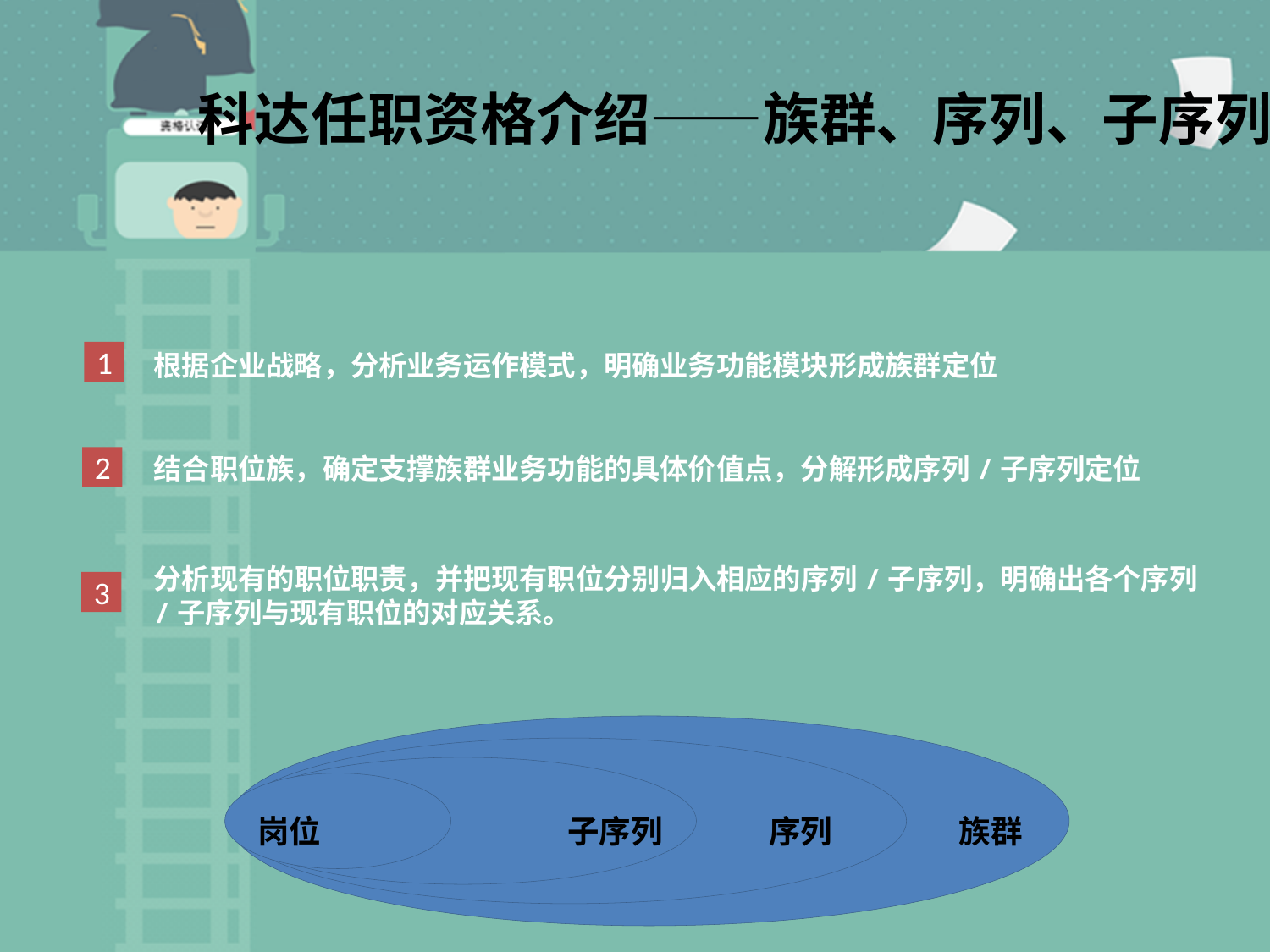

# 科达任职资格介绍——族群、序列、子序列
1
根据企业战略，分析业务运作模式，明确业务功能模块形成族群定位
结合职位族，确定支撑族群业务功能的具体价值点，分解形成序列/子序列定位
2
分析现有的职位职责，并把现有职位分别归入相应的序列/子序列，明确出各个序列/子序列与现有职位的对应关系。
3

岗位
序列
族群
子序列